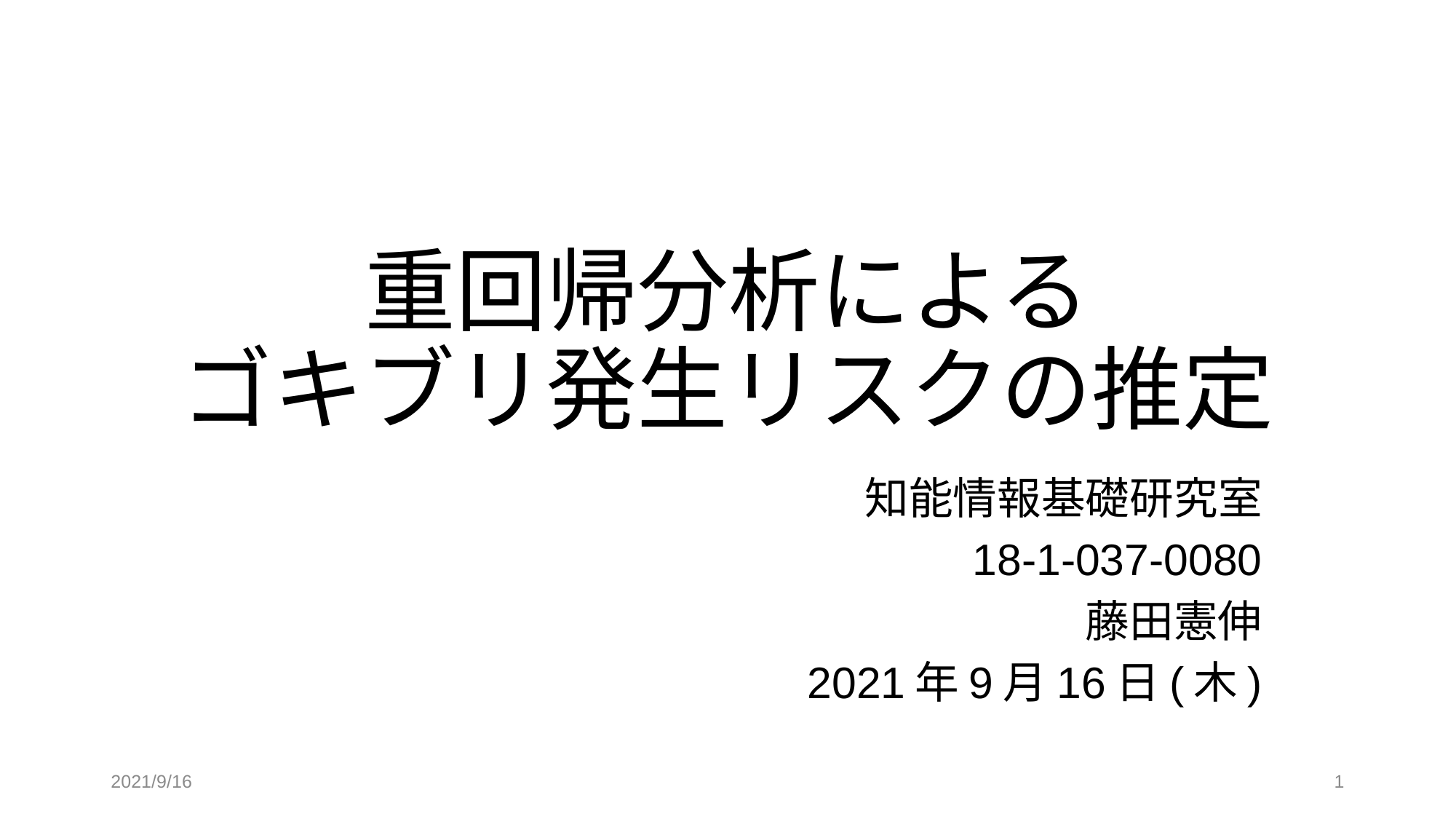

# 重回帰分析による ゴキブリ発生リスクの推定
知能情報基礎研究室
18-1-037-0080
藤田憲伸
2021年9月16日(木)
2021/9/16
1